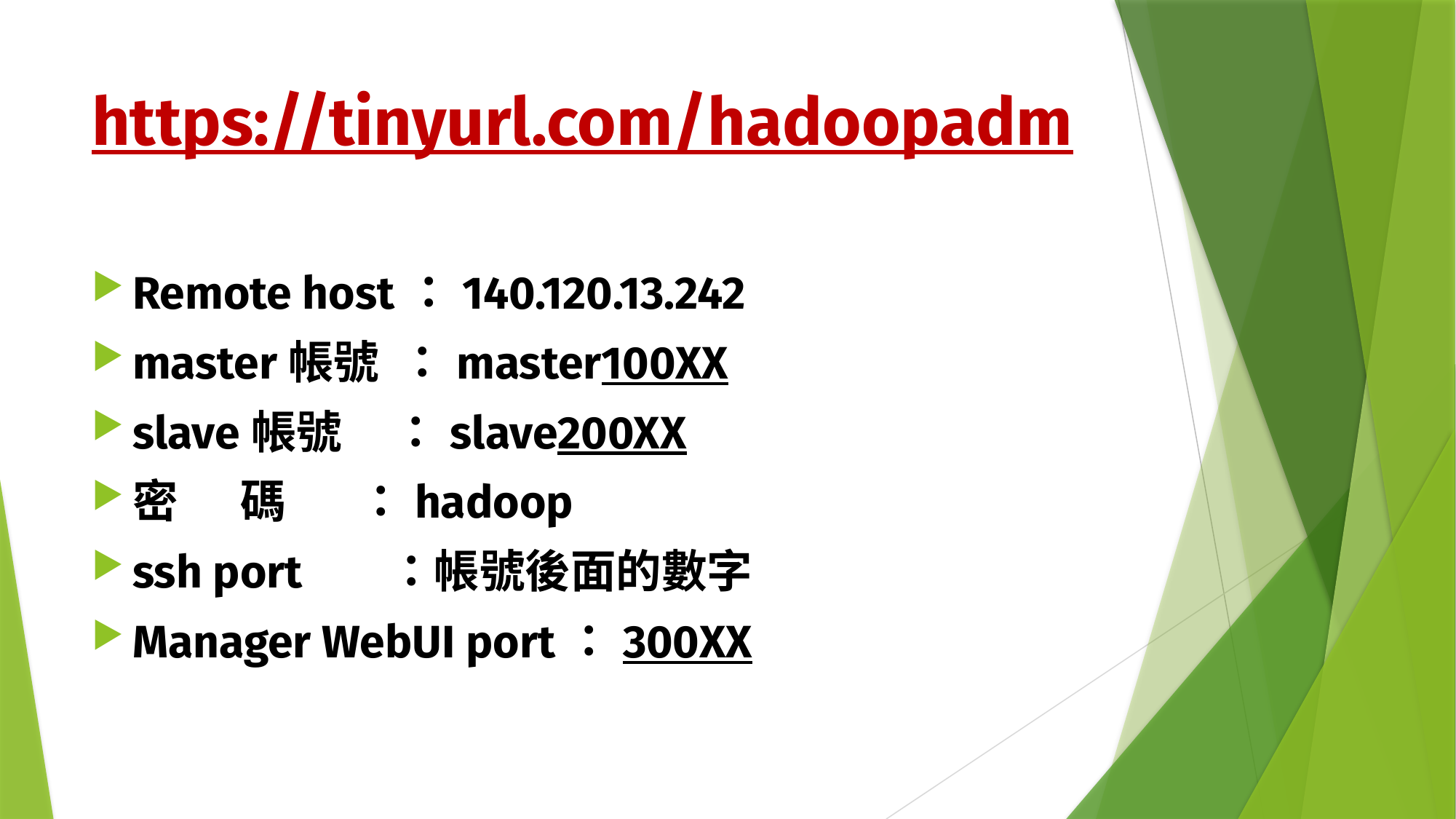

# https://tinyurl.com/hadoopadm
Remote host：140.120.13.242
master帳號  ：master100XX
slave帳號     ：slave200XX
密      碼       ：hadoop
ssh port       ：帳號後面的數字
Manager WebUI port：300XX